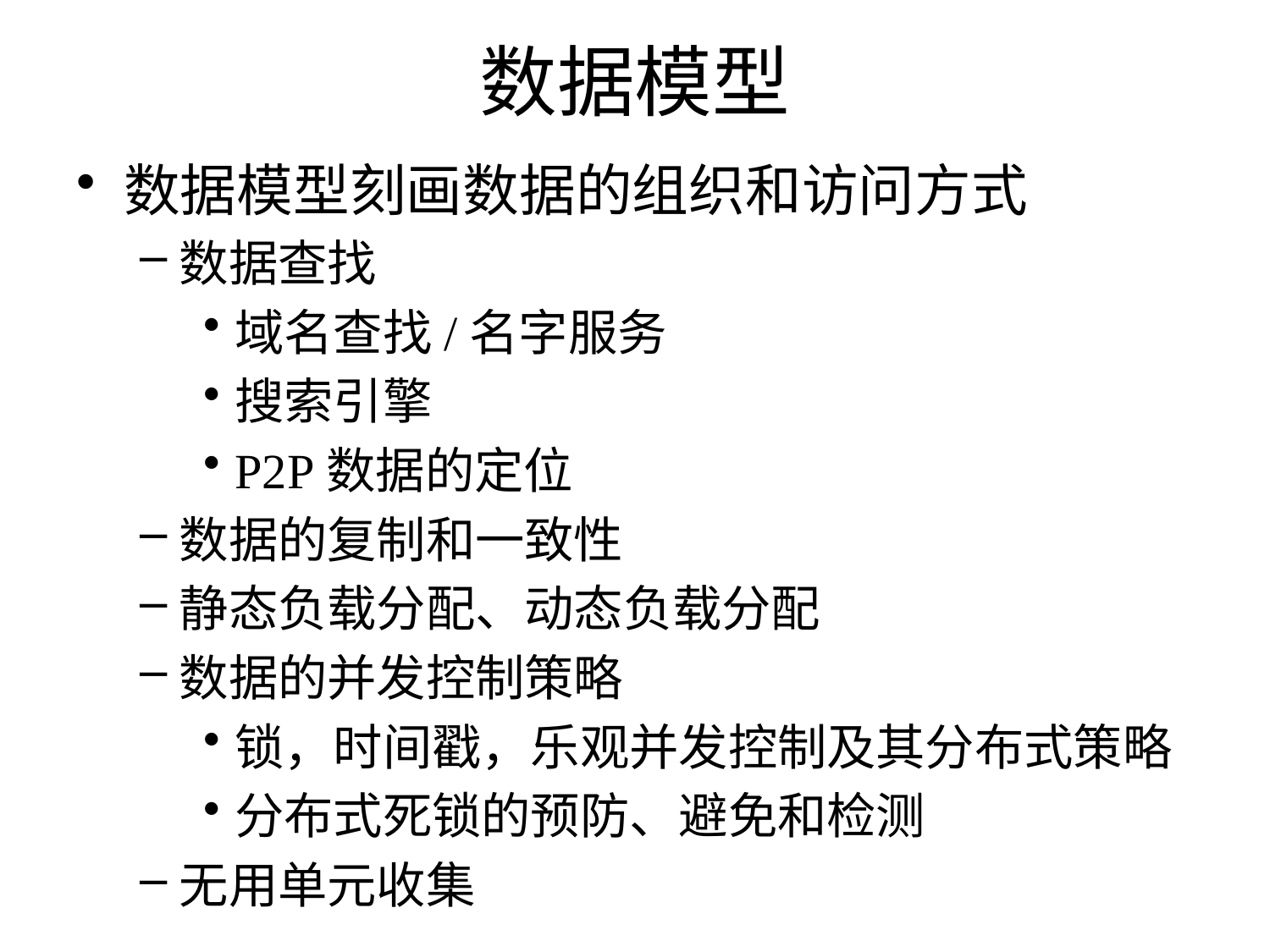

# 数据模型
数据模型刻画数据的组织和访问方式
数据查找
域名查找/名字服务
搜索引擎
P2P数据的定位
数据的复制和一致性
静态负载分配、动态负载分配
数据的并发控制策略
锁，时间戳，乐观并发控制及其分布式策略
分布式死锁的预防、避免和检测
无用单元收集